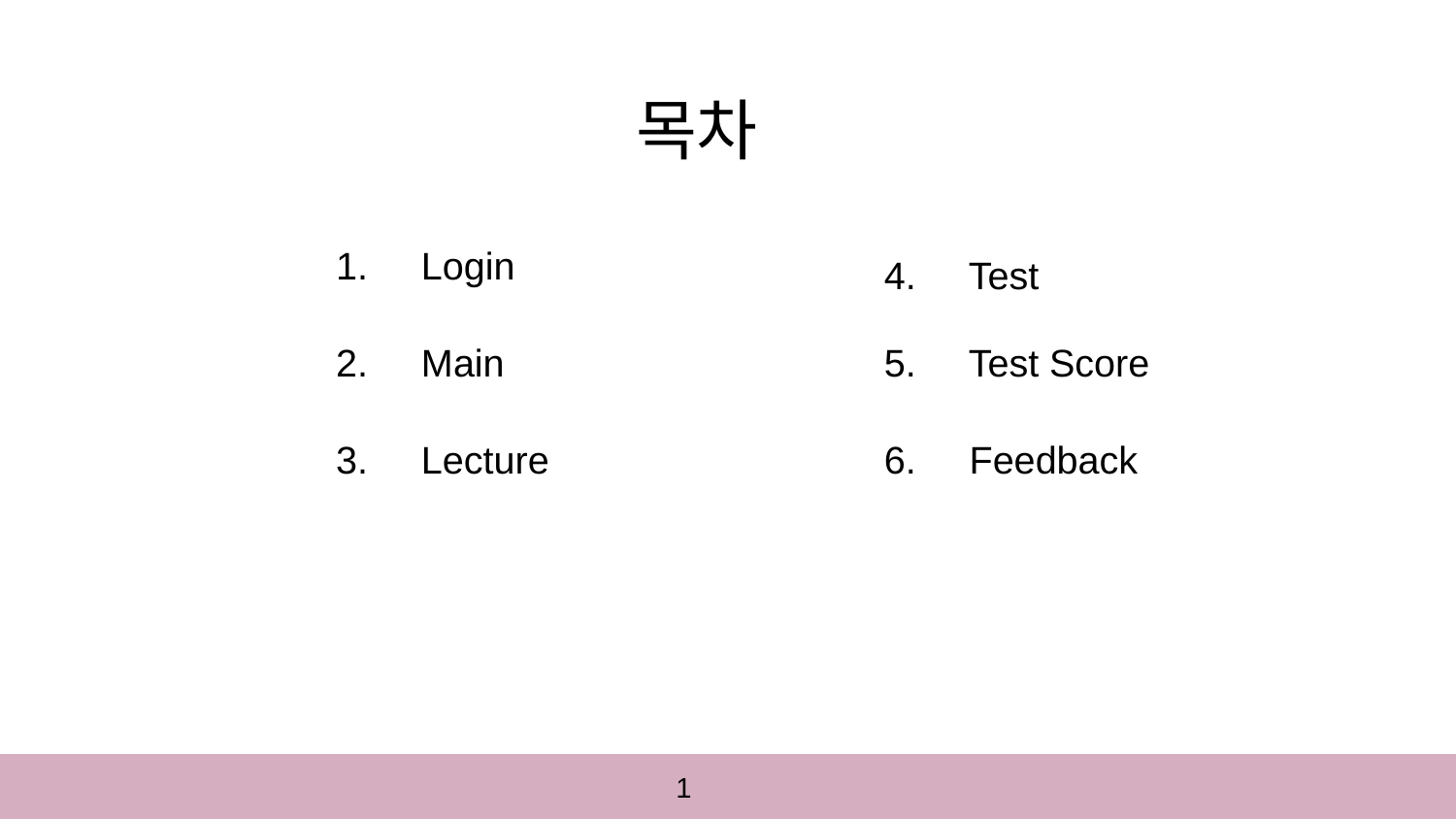

# 목차

  1.     Login

  4.     Test

  2.     Main

  5.     Test Score

  3.     Lecture

  6.     Feedback

1